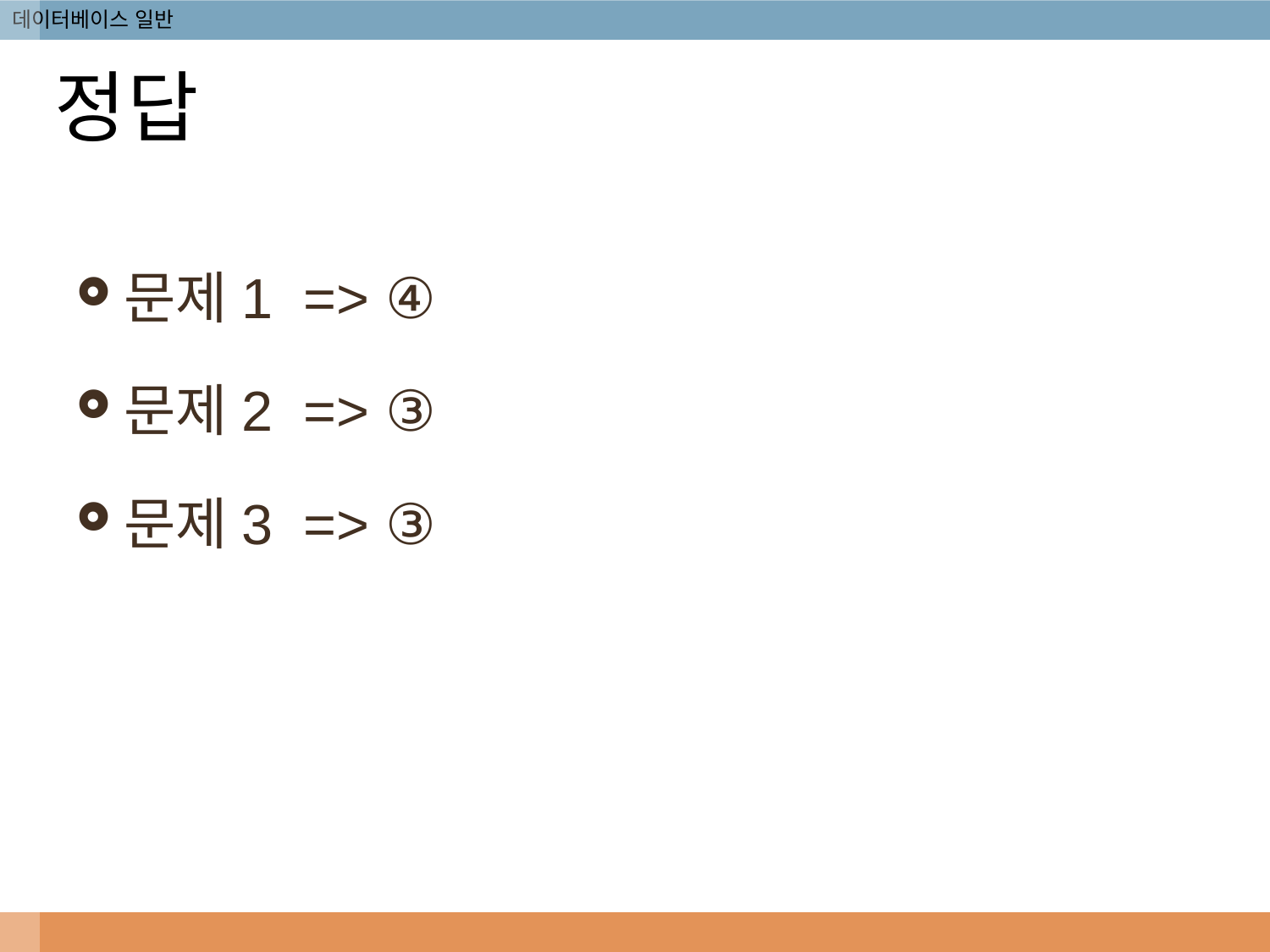

# 정답
문제1  => ④
문제2  => ③
문제3  => ③